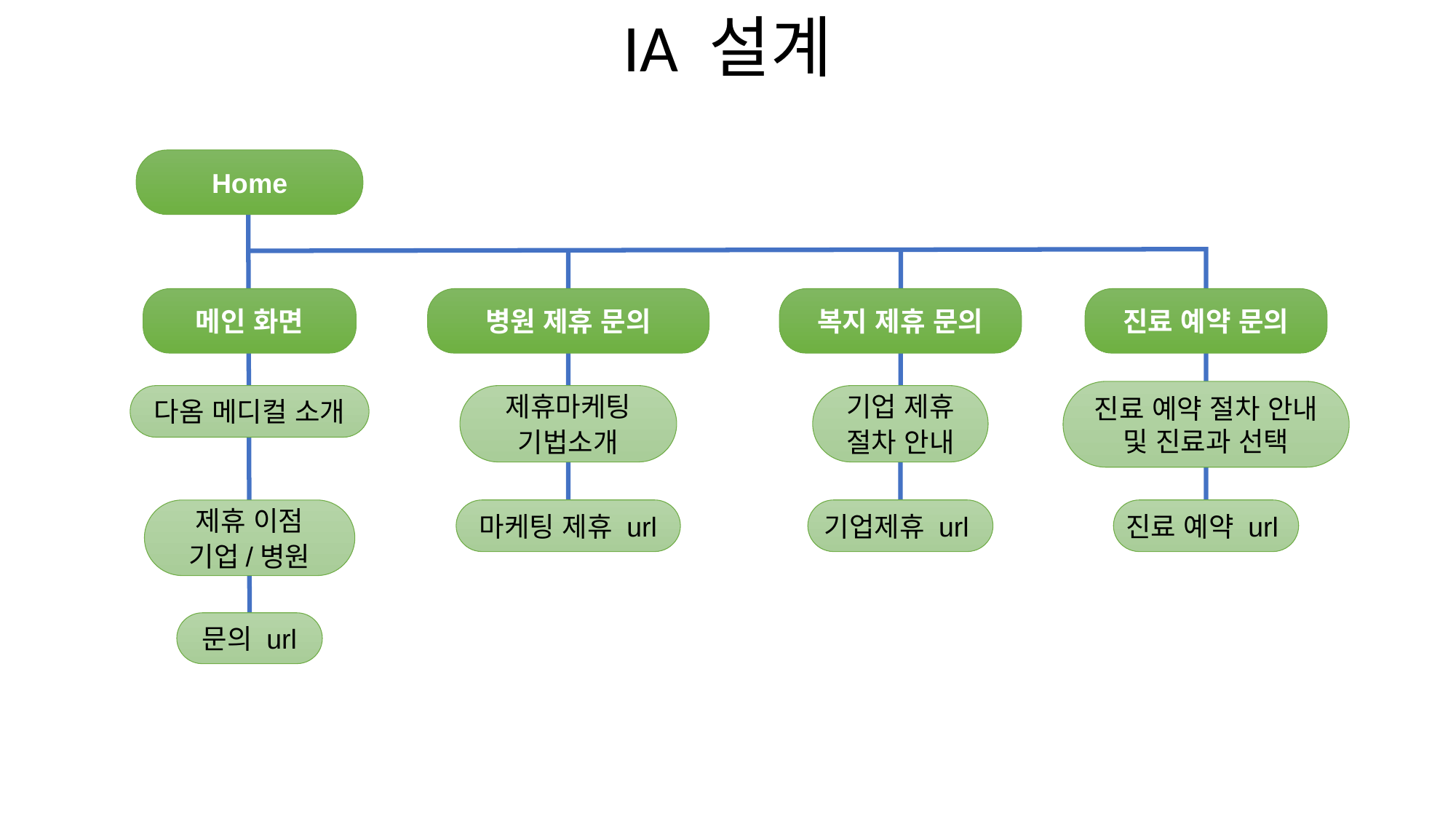

IA 설계
Home
메인 화면
병원 제휴 문의
복지 제휴 문의
진료 예약 문의
진료 예약 절차 안내 및 진료과 선택
다옴 메디컬 소개
제휴마케팅
기법소개
기업 제휴
절차 안내
제휴 이점
기업/병원
마케팅 제휴 url
기업제휴 url
진료 예약 url
문의 url